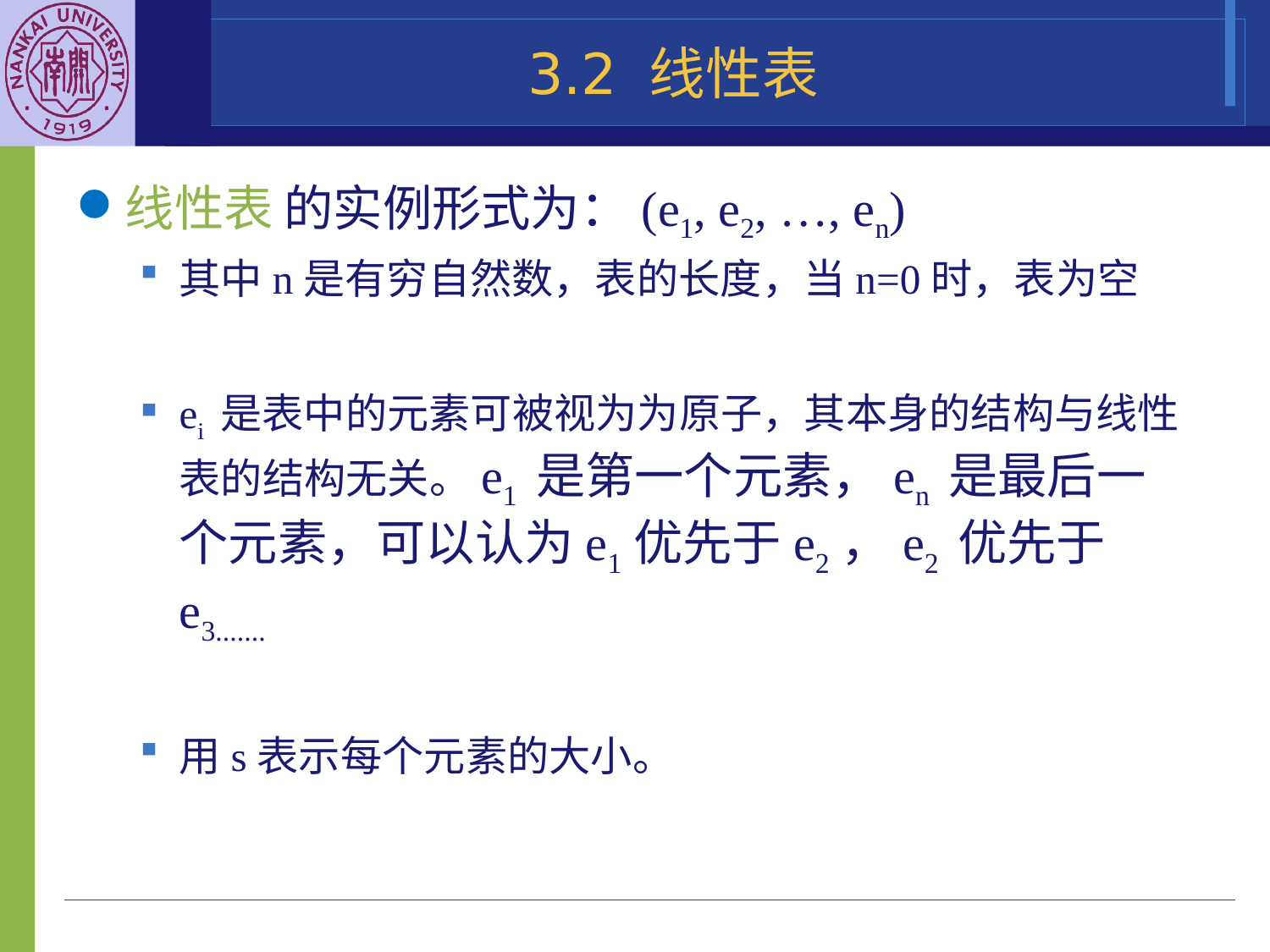

# 3.2 线性表
线性表 的实例形式为：(e1, e2, …, en)
其中n是有穷自然数，表的长度，当n=0时，表为空

ei 是表中的元素可被视为为原子，其本身的结构与线性表的结构无关。e1 是第一个元素，en 是最后一个元素，可以认为e1优先于e2，e2 优先于e3.......

用s表示每个元素的大小。
6